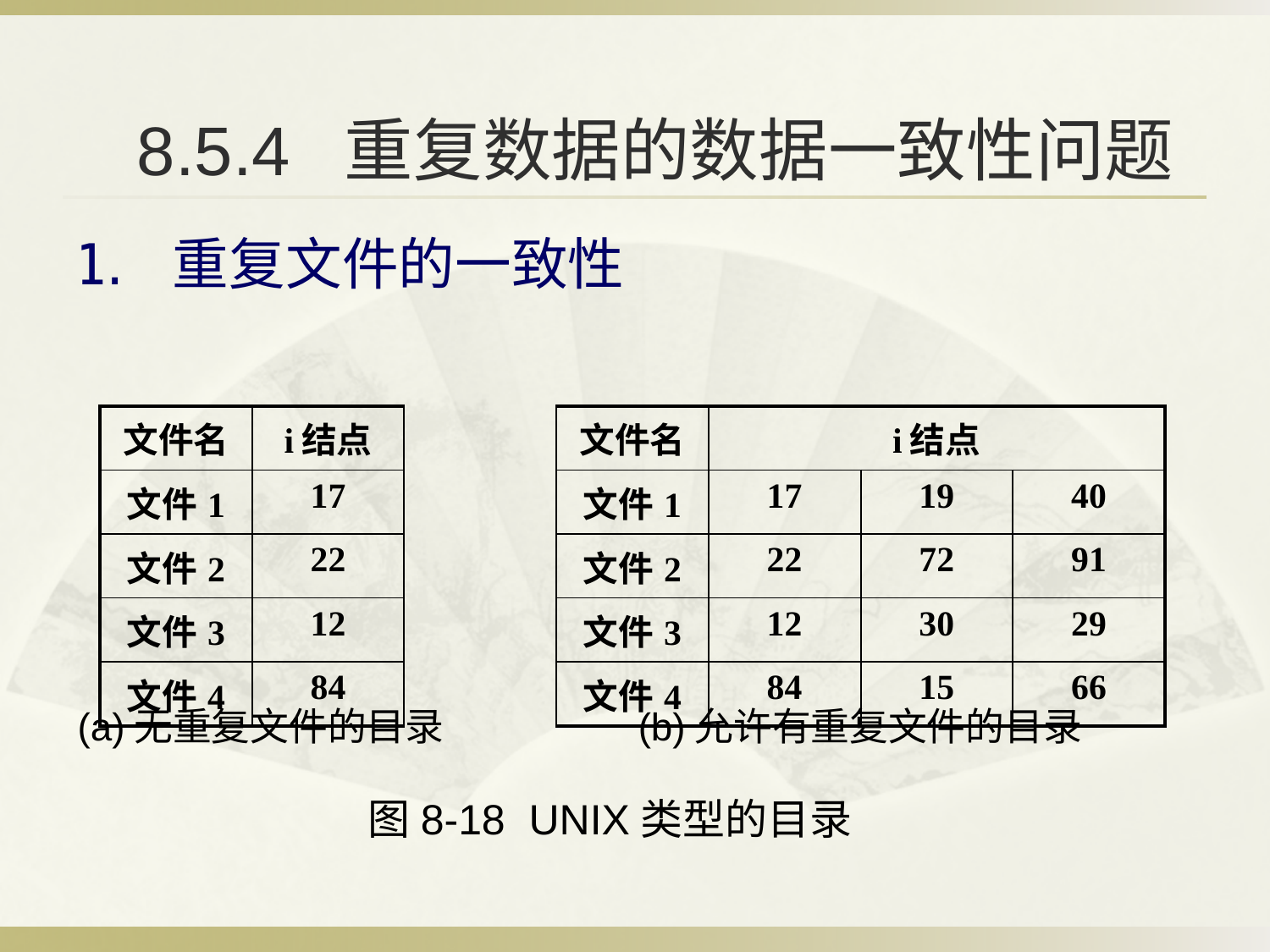

# 8.5.4  重复数据的数据一致性问题
1.  重复文件的一致性
| 文件名 | i结点 |  | 文件名 | i结点 |  |  |
| --- | --- | --- | --- | --- | --- | --- |
| 文件1 | 17 |  | 文件1 | 17 | 19 | 40 |
| 文件2 | 22 |  | 文件2 | 22 | 72 | 91 |
| 文件3 | 12 |  | 文件3 | 12 | 30 | 29 |
| 文件4 | 84 |  | 文件4 | 84 | 15 | 66 |
(a)无重复文件的目录
(b)允许有重复文件的目录
图8-18  UNIX类型的目录